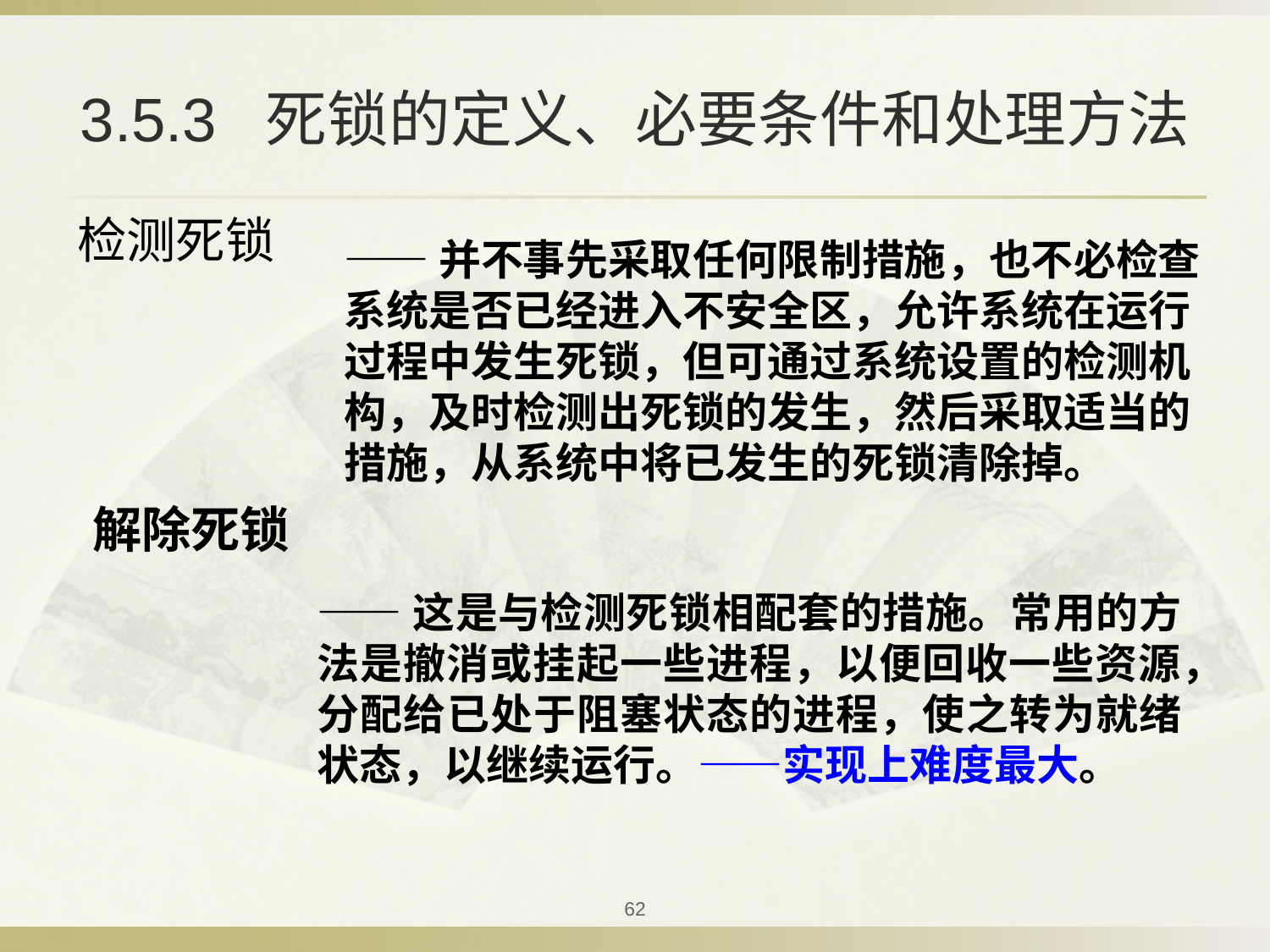

# 3.5.3  死锁的定义、必要条件和处理方法
检测死锁

——并不事先采取任何限制措施，也不必检查系统是否已经进入不安全区，允许系统在运行过程中发生死锁，但可通过系统设置的检测机构，及时检测出死锁的发生，然后采取适当的措施，从系统中将已发生的死锁清除掉。
  解除死锁
——这是与检测死锁相配套的措施。常用的方法是撤消或挂起一些进程，以便回收一些资源，分配给已处于阻塞状态的进程，使之转为就绪状态，以继续运行。——实现上难度最大。
62